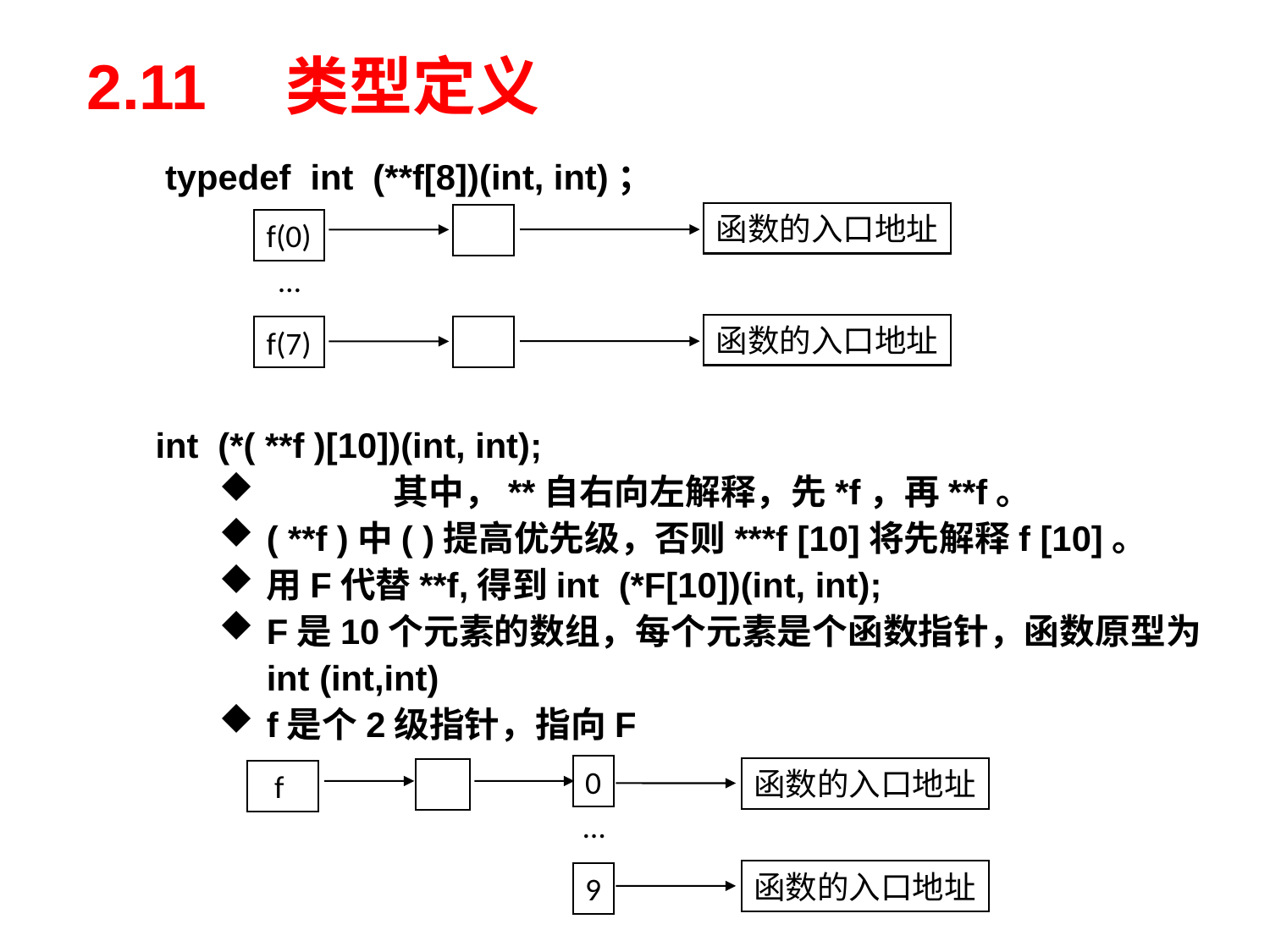

# 2.11　类型定义
	 typedef  int  (**f[8])(int, int)；

	int  (*( **f )[10])(int, int);
	其中，**自右向左解释，先*f，再**f。
( **f )中( )提高优先级，否则***f [10]将先解释f [10]。
用F代替**f,得到int  (*F[10])(int, int);
F是10个元素的数组，每个元素是个函数指针，函数原型为int (int,int)
f是个2级指针，指向F

函数的入口地址

f(0)

…
函数的入口地址

f(7)

0
函数的入口地址

  f

…
函数的入口地址
9